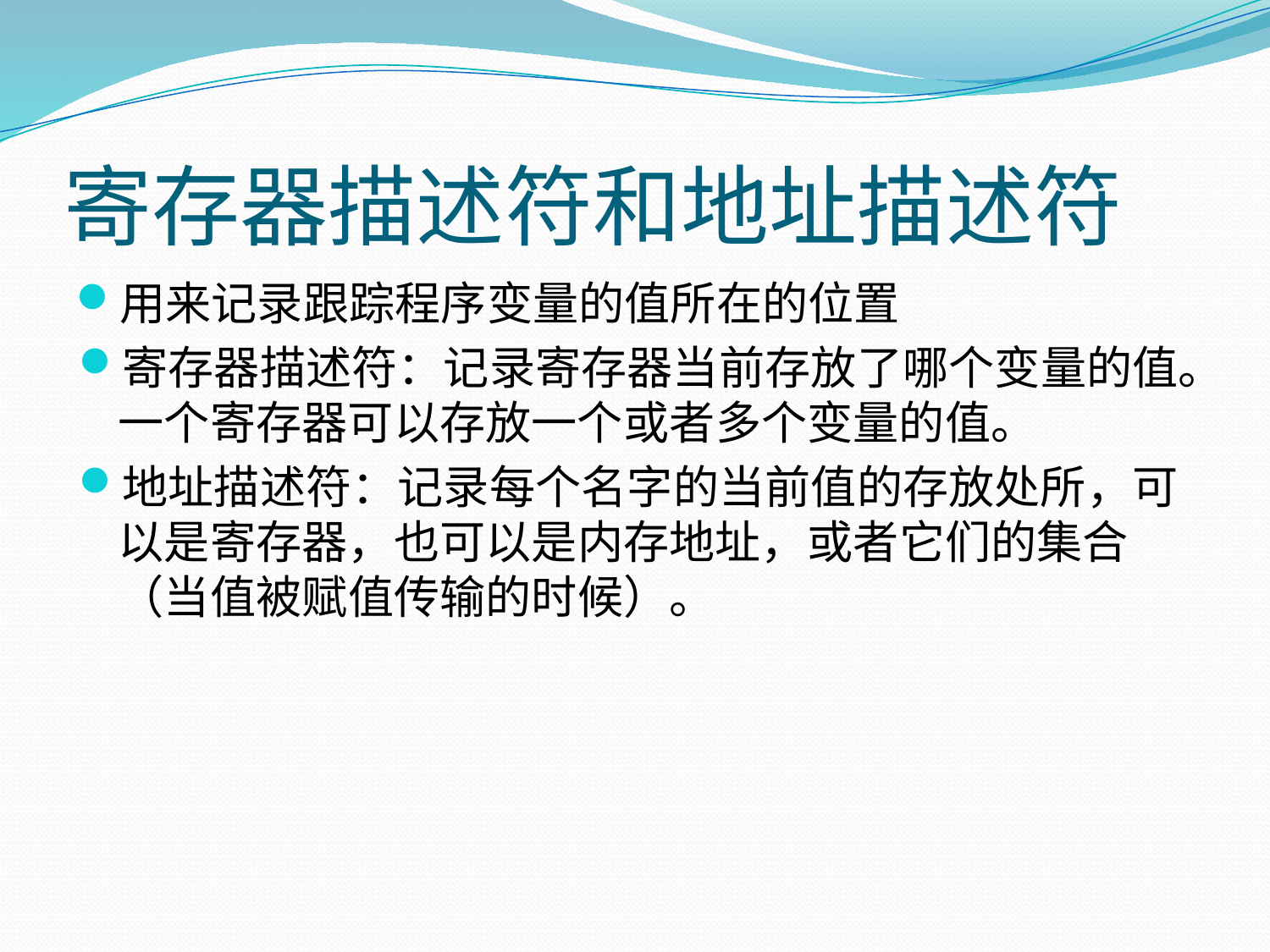

# 寄存器描述符和地址描述符
用来记录跟踪程序变量的值所在的位置
寄存器描述符：记录寄存器当前存放了哪个变量的值。一个寄存器可以存放一个或者多个变量的值。
地址描述符：记录每个名字的当前值的存放处所，可以是寄存器，也可以是内存地址，或者它们的集合（当值被赋值传输的时候）。